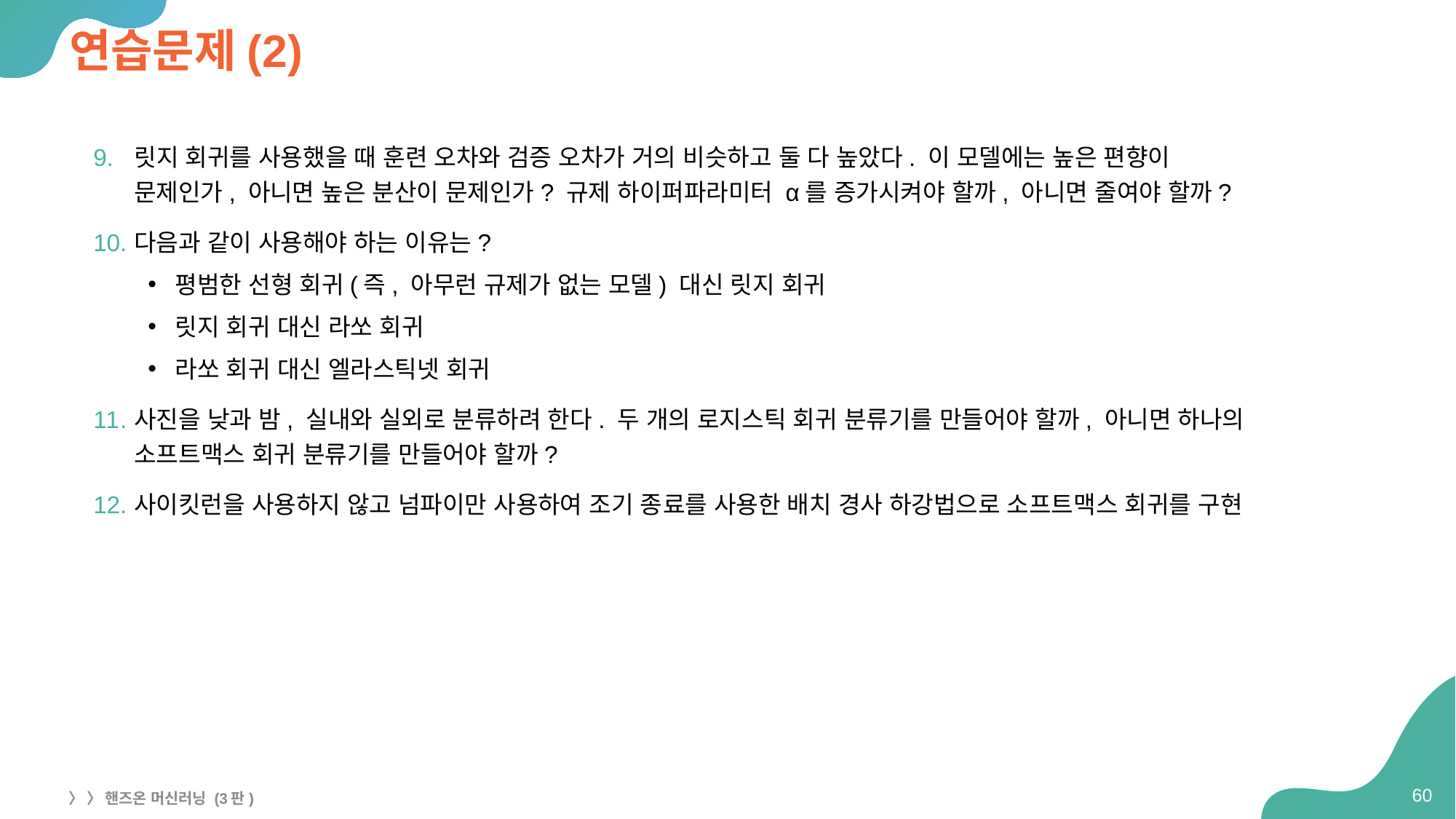

# 연습문제(2)
릿지 회귀를 사용했을 때 훈련 오차와 검증 오차가 거의 비슷하고 둘 다 높았다. 이 모델에는 높은 편향이
문제인가, 아니면 높은 분산이 문제인가? 규제 하이퍼파라미터 α를 증가시켜야 할까, 아니면 줄여야 할까?
다음과 같이 사용해야 하는 이유는?
평범한 선형 회귀(즉, 아무런 규제가 없는 모델) 대신 릿지 회귀
릿지 회귀 대신 라쏘 회귀
라쏘 회귀 대신 엘라스틱넷 회귀
사진을 낮과 밤, 실내와 실외로 분류하려 한다. 두 개의 로지스틱 회귀 분류기를 만들어야 할까, 아니면 하나의
소프트맥스 회귀 분류기를 만들어야 할까?
사이킷런을 사용하지 않고 넘파이만 사용하여 조기 종료를 사용한 배치 경사 하강법으로 소프트맥스 회귀를 구현
60
〉 〉 핸즈온 머신러닝 (3판)